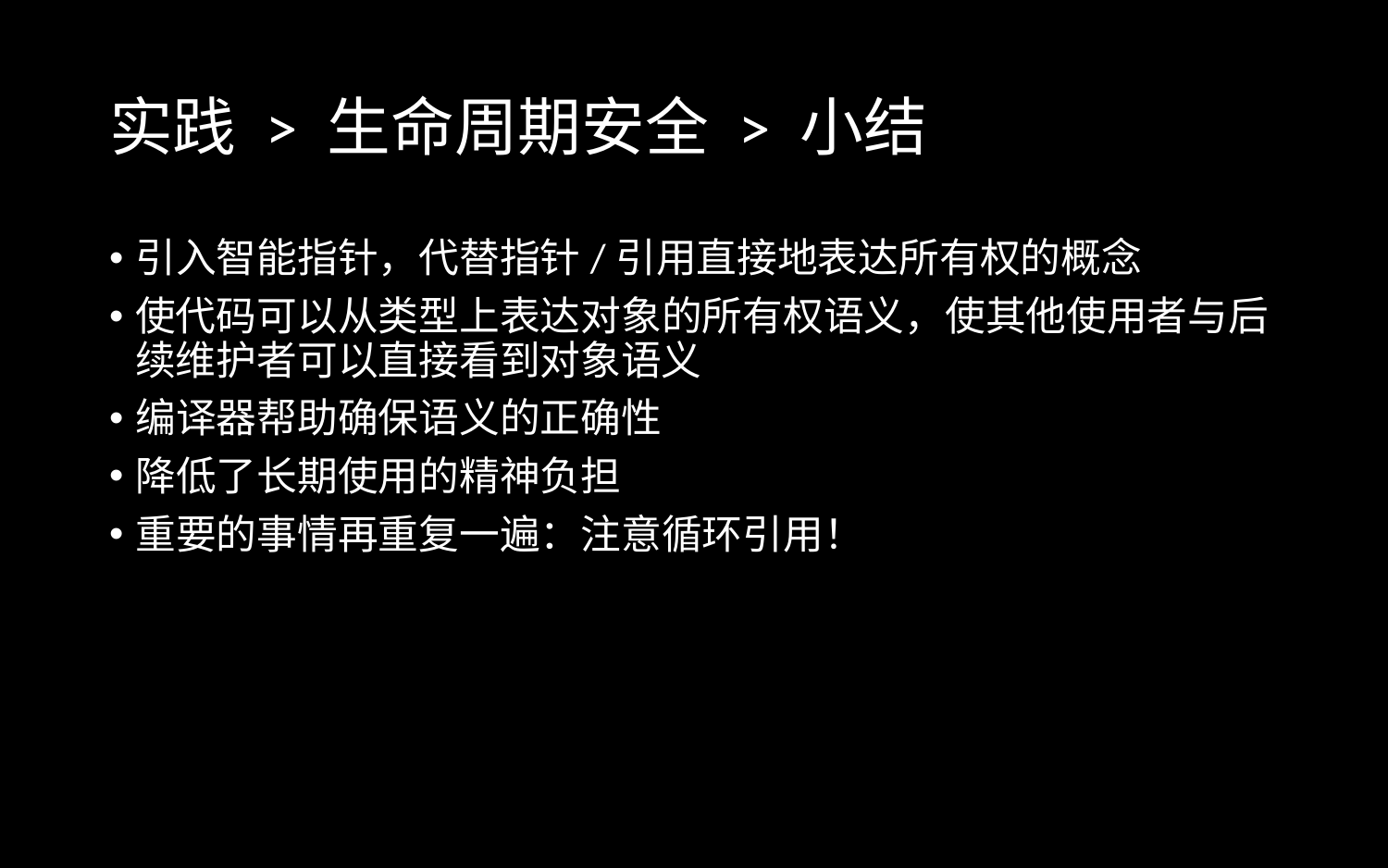

# 实践 > 生命周期安全 > 小结
引入智能指针，代替指针/引用直接地表达所有权的概念
使代码可以从类型上表达对象的所有权语义，使其他使用者与后续维护者可以直接看到对象语义
编译器帮助确保语义的正确性
降低了长期使用的精神负担
重要的事情再重复一遍：注意循环引用！